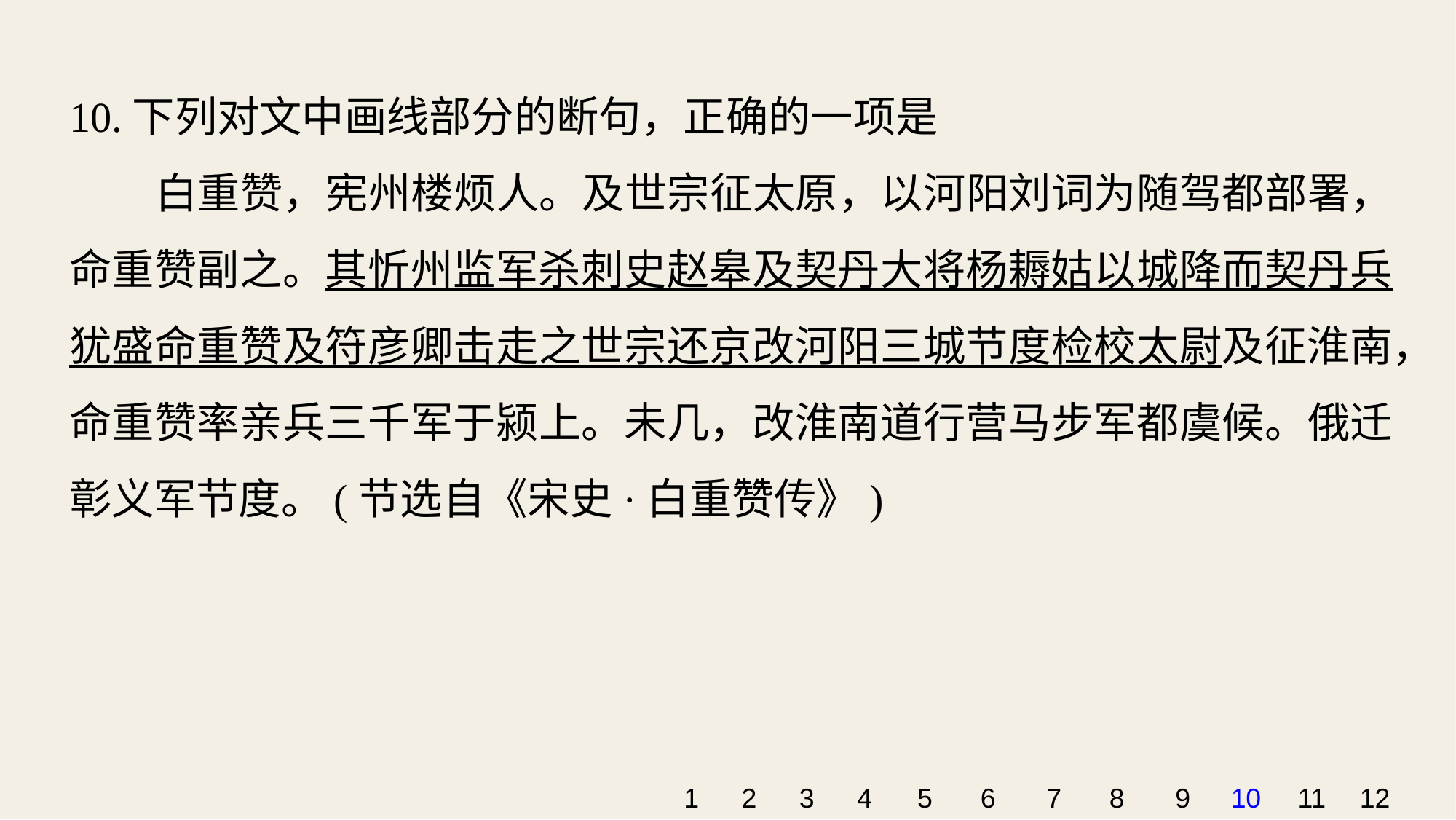

10.下列对文中画线部分的断句，正确的一项是
白重赞，宪州楼烦人。及世宗征太原，以河阳刘词为随驾都部署，命重赞副之。其忻州监军杀刺史赵皋及契丹大将杨耨姑以城降而契丹兵犹盛命重赞及符彦卿击走之世宗还京改河阳三城节度检校太尉及征淮南，命重赞率亲兵三千军于颍上。未几，改淮南道行营马步军都虞候。俄迁彰义军节度。(节选自《宋史·白重赞传》)
1
2
3
4
5
6
7
8
9
10
11
12